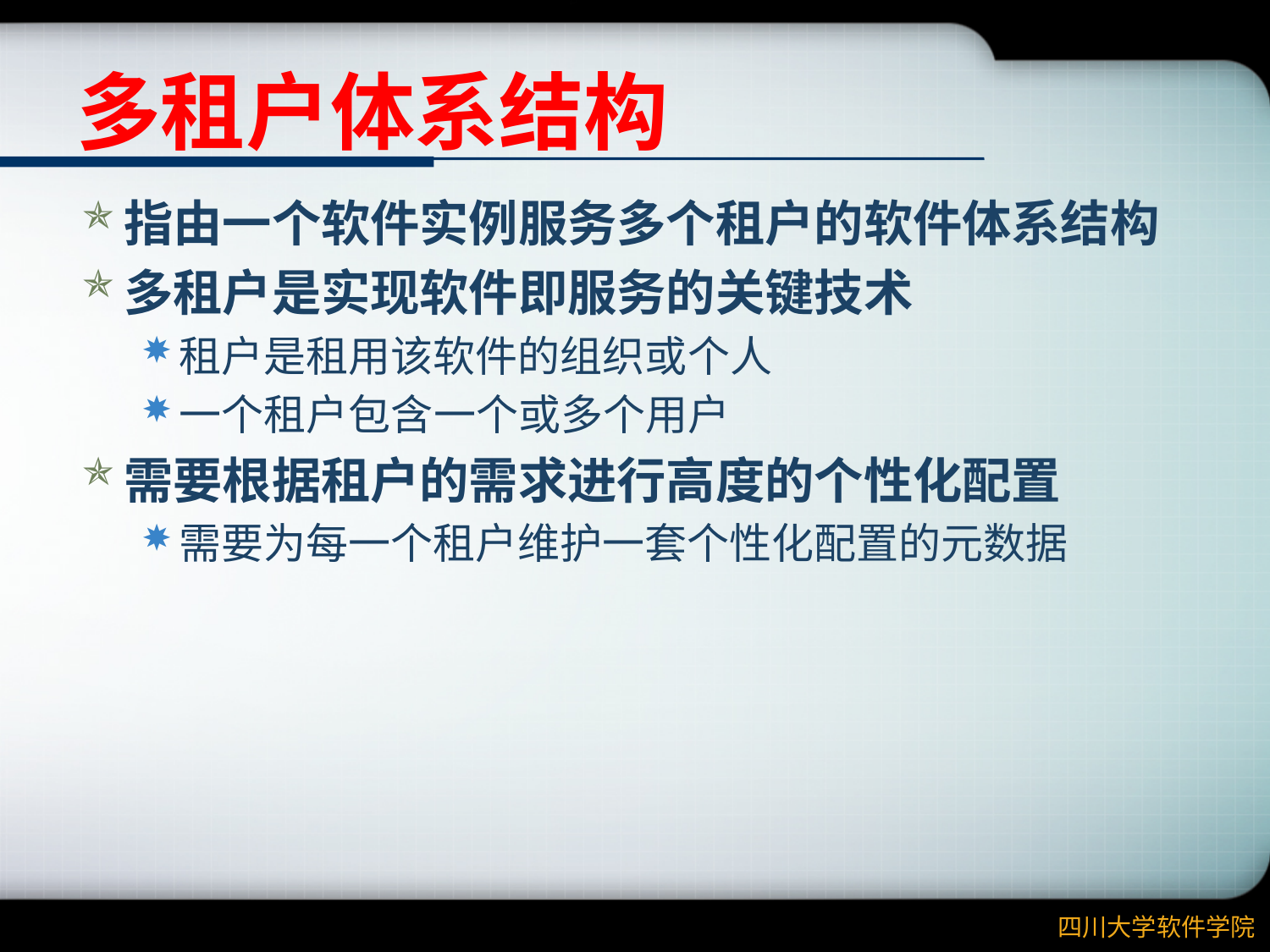

# 多租户体系结构
指由一个软件实例服务多个租户的软件体系结构
多租户是实现软件即服务的关键技术
租户是租用该软件的组织或个人
一个租户包含一个或多个用户
需要根据租户的需求进行高度的个性化配置
需要为每一个租户维护一套个性化配置的元数据